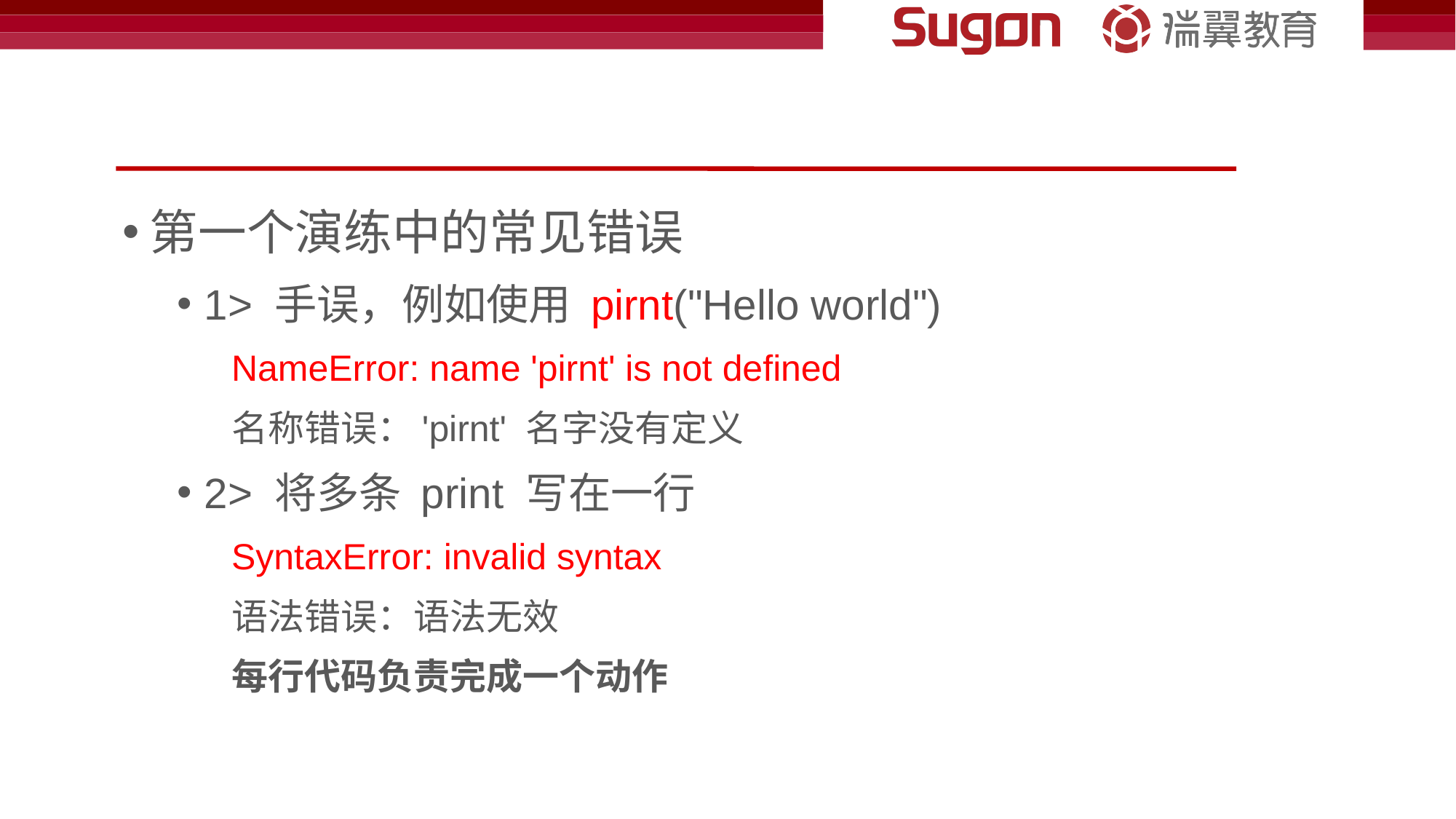

#
第一个演练中的常见错误
1> 手误，例如使用 pirnt("Hello world")
NameError: name 'pirnt' is not defined
名称错误：'pirnt' 名字没有定义
2> 将多条 print 写在一行
SyntaxError: invalid syntax
语法错误：语法无效
每行代码负责完成一个动作